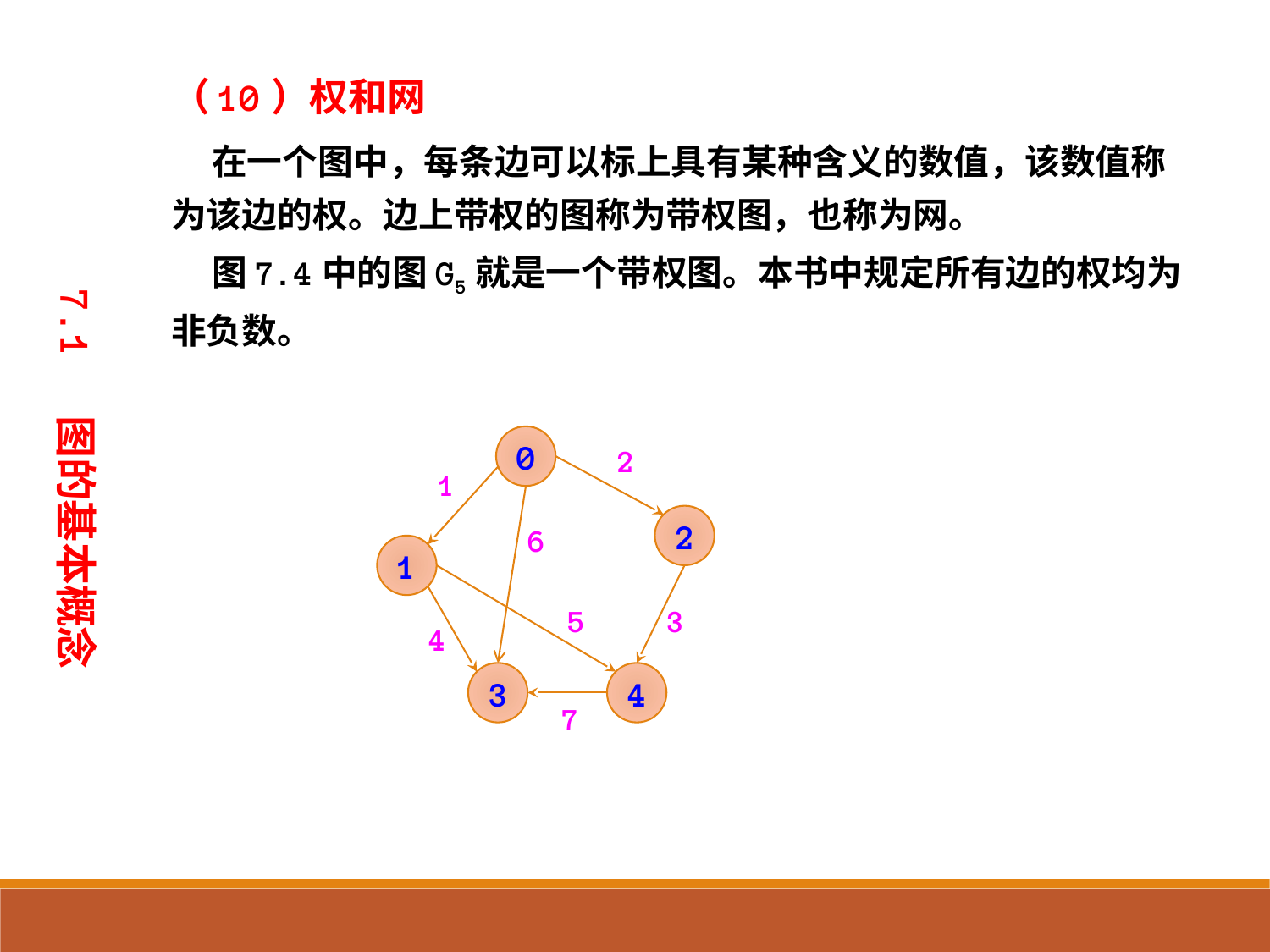

（10）权和网
    在一个图中，每条边可以标上具有某种含义的数值，该数值称为该边的权。边上带权的图称为带权图，也称为网。
    图7.4中的图G5就是一个带权图。本书中规定所有边的权均为非负数。
7.1  图的基本概念
0
2
1
2
6
1
5
3
4
3
4
7